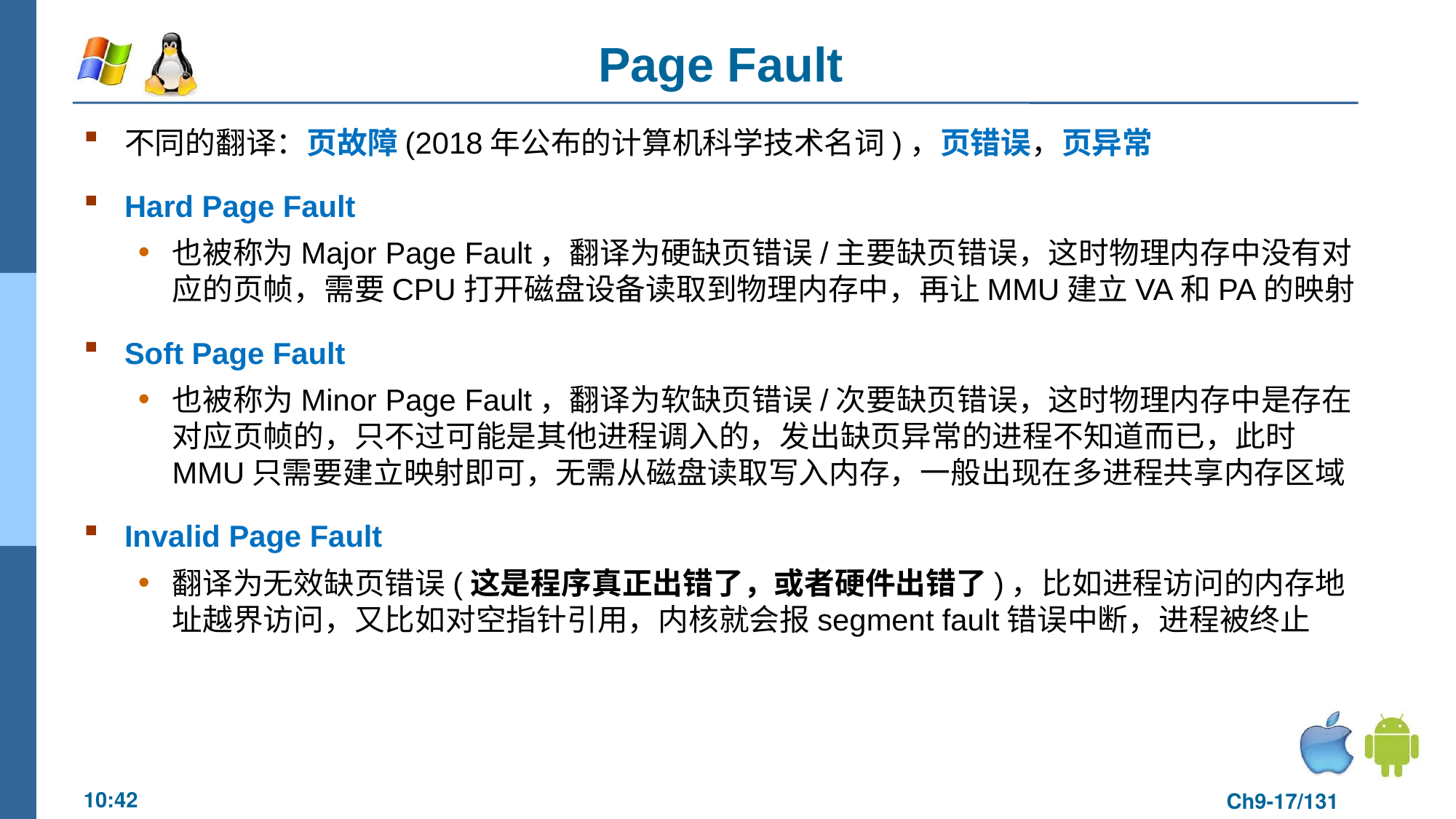

# Page Fault
不同的翻译：页故障(2018年公布的计算机科学技术名词)，页错误，页异常

Hard Page Fault
也被称为Major Page Fault，翻译为硬缺页错误/主要缺页错误，这时物理内存中没有对应的页帧，需要CPU打开磁盘设备读取到物理内存中，再让MMU建立VA和PA的映射

Soft Page Fault
也被称为Minor Page Fault，翻译为软缺页错误/次要缺页错误，这时物理内存中是存在对应页帧的，只不过可能是其他进程调入的，发出缺页异常的进程不知道而已，此时MMU只需要建立映射即可，无需从磁盘读取写入内存，一般出现在多进程共享内存区域

Invalid Page Fault
翻译为无效缺页错误(这是程序真正出错了，或者硬件出错了)，比如进程访问的内存地址越界访问，又比如对空指针引用，内核就会报segment fault错误中断，进程被终止